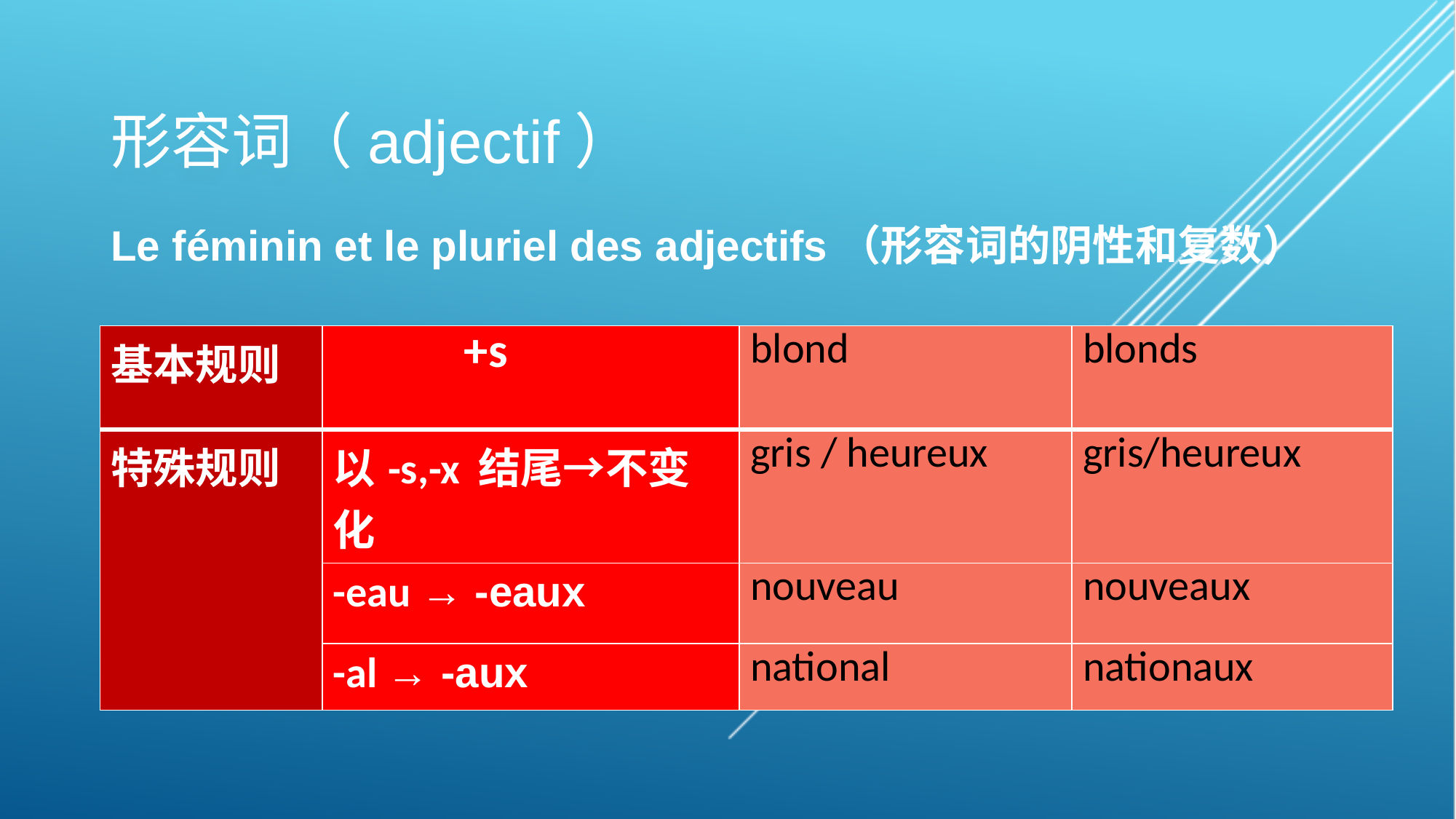

# 形容词（adjectif）
Le féminin et le pluriel des adjectifs（形容词的阴性和复数）

| 基本规则 | +s | blond | blonds |
| --- | --- | --- | --- |
| 特殊规则 | 以-s,-x 结尾→不变化 | gris / heureux | gris/heureux |
|  | -eau → -eaux | nouveau | nouveaux |
|  | -al → -aux | national | nationaux |